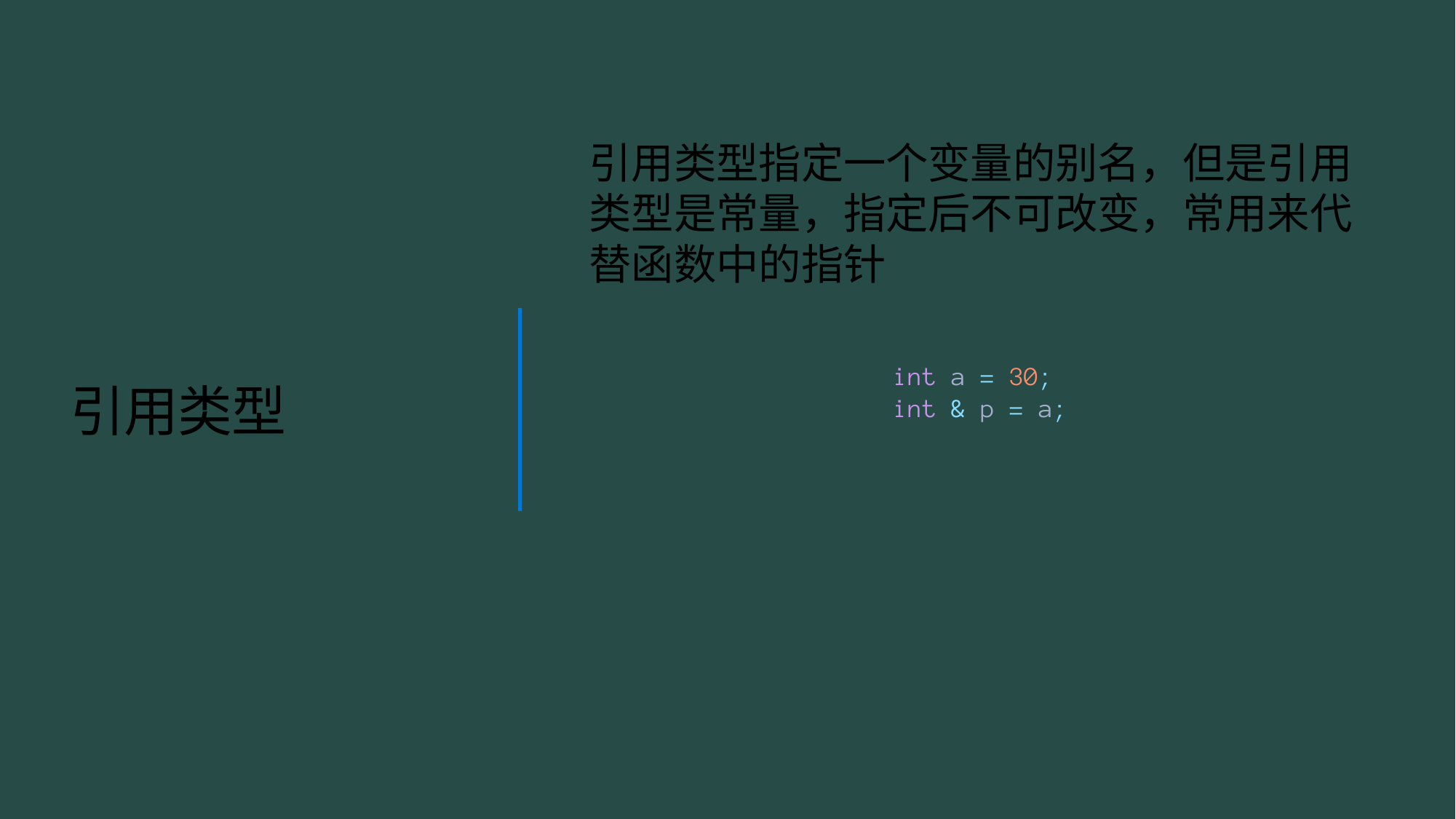

引用类型指定一个变量的别名，但是引用类型是常量，指定后不可改变，常用来代替函数中的指针
int a = 30;
int & p = a;
# 引用类型